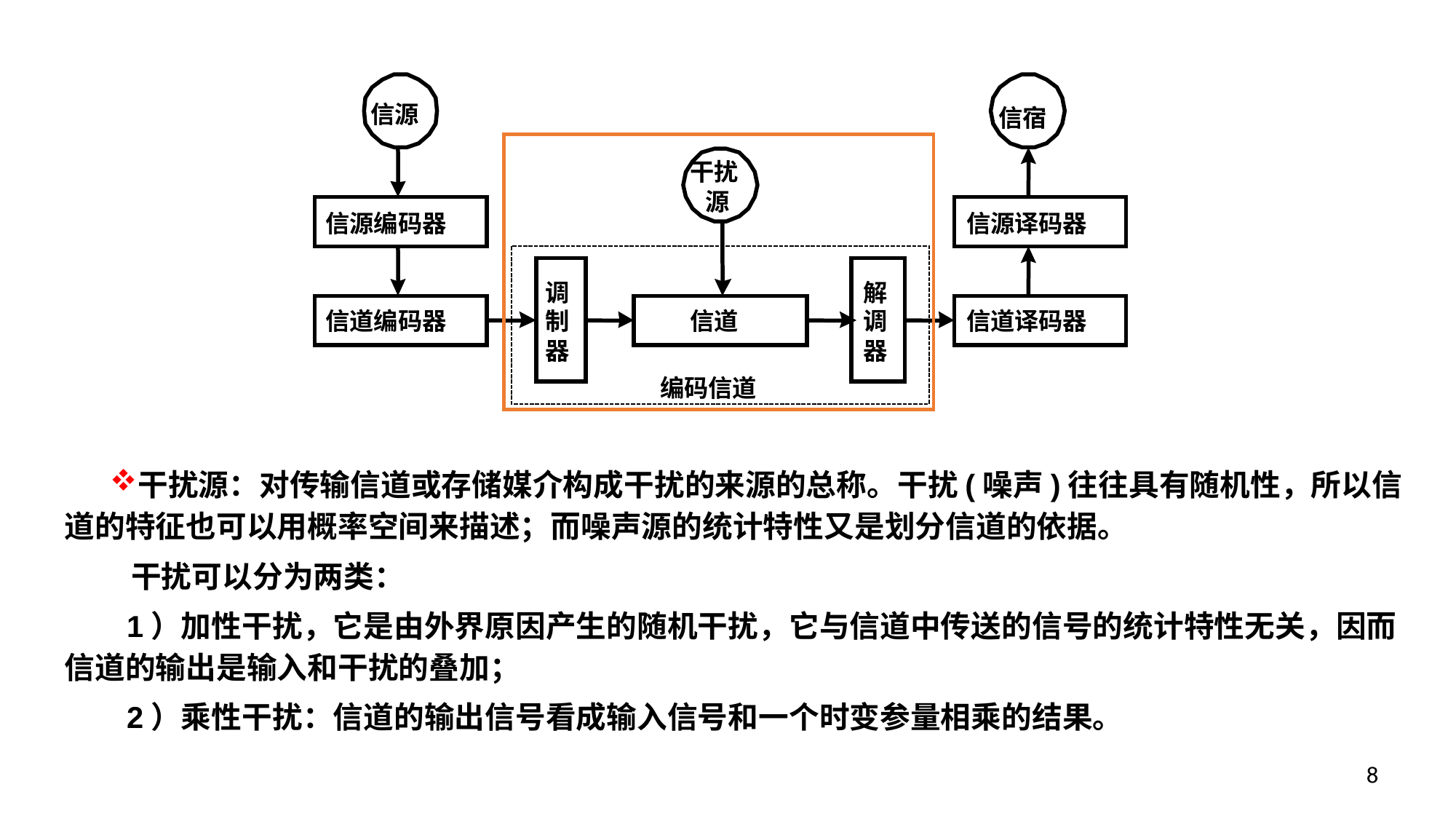

信源
信宿

干扰

源

信源编码器
信源译码器

调
解

信道编码器
制
信道
调
信道译码器

器
器
编码信道

干扰源：对传输信道或存储媒介构成干扰的来源的总称。干扰(噪声)往往具有随机性，所以信道的特征也可以用概率空间来描述；而噪声源的统计特性又是划分信道的依据。
  干扰可以分为两类：
  1）加性干扰，它是由外界原因产生的随机干扰，它与信道中传送的信号的统计特性无关，因而信道的输出是输入和干扰的叠加；
  2）乘性干扰：信道的输出信号看成输入信号和一个时变参量相乘的结果。
8